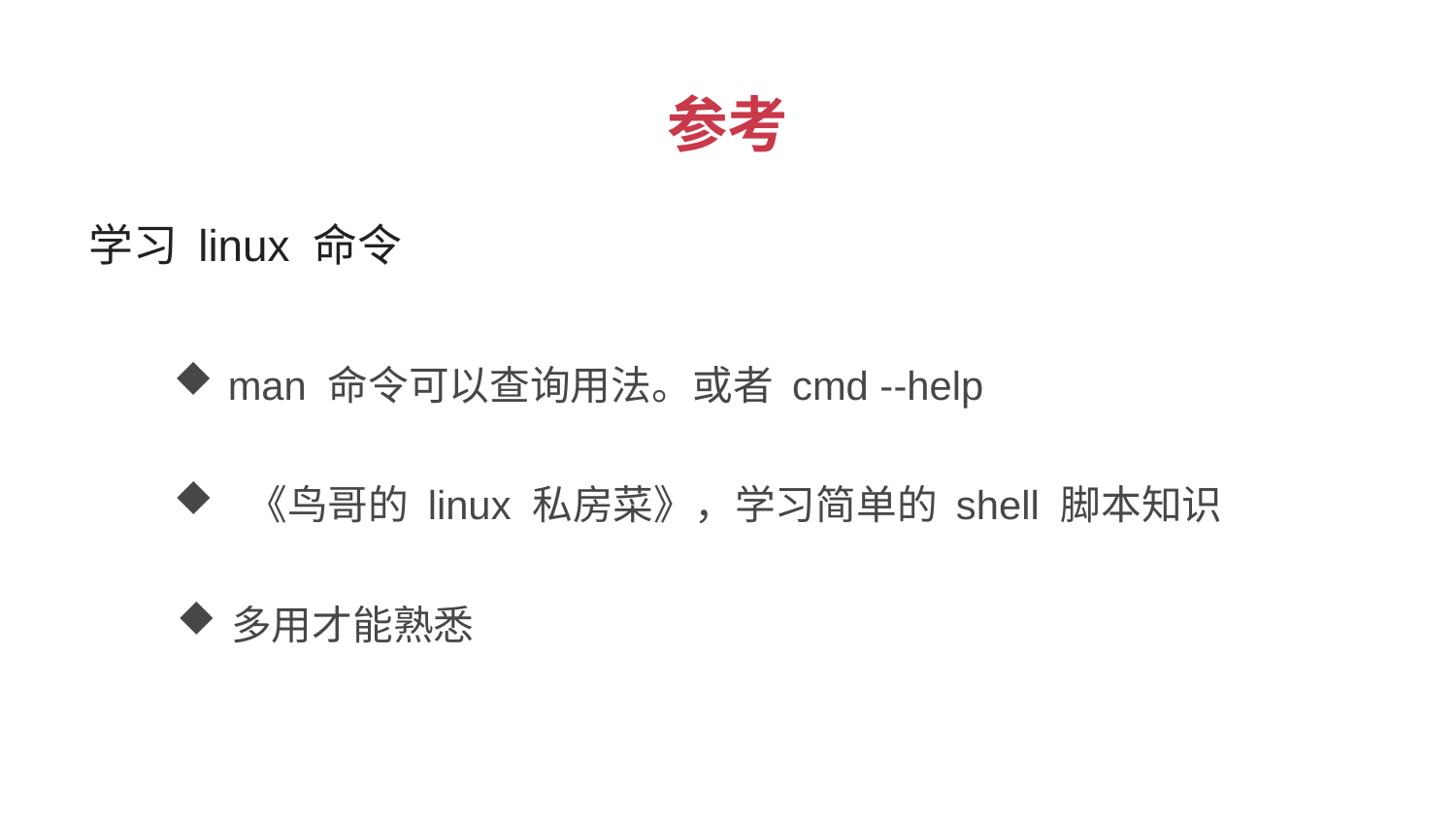

参考
学习 linux 命令
man 命令可以查询用法。或者 cmd --help
 《鸟哥的 linux 私房菜》，学习简单的 shell 脚本知识
多用才能熟悉